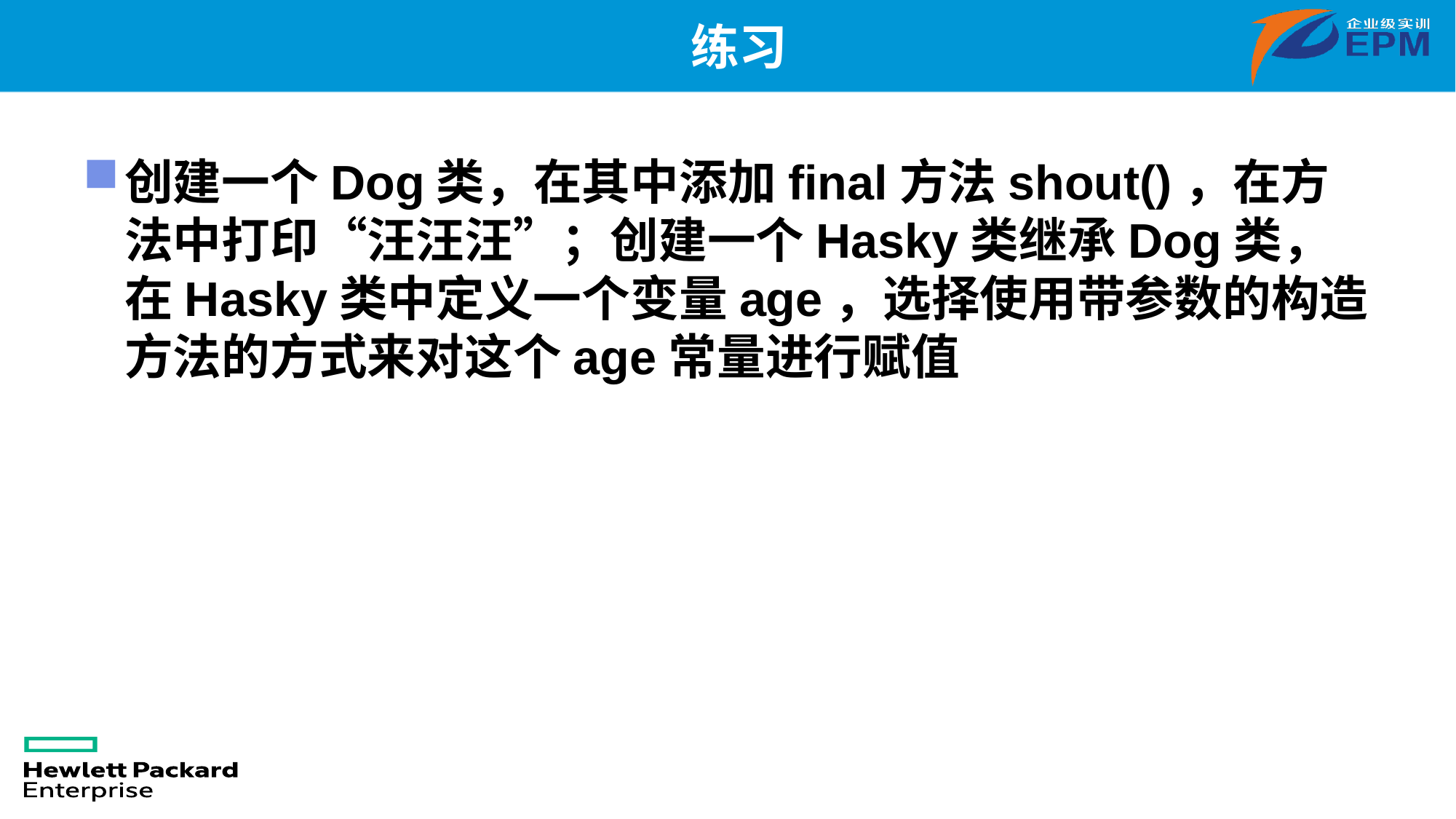

# 练习
创建一个Dog类，在其中添加final方法shout()，在方法中打印“汪汪汪”；创建一个Hasky类继承Dog类，在Hasky类中定义一个变量age，选择使用带参数的构造方法的方式来对这个age常量进行赋值